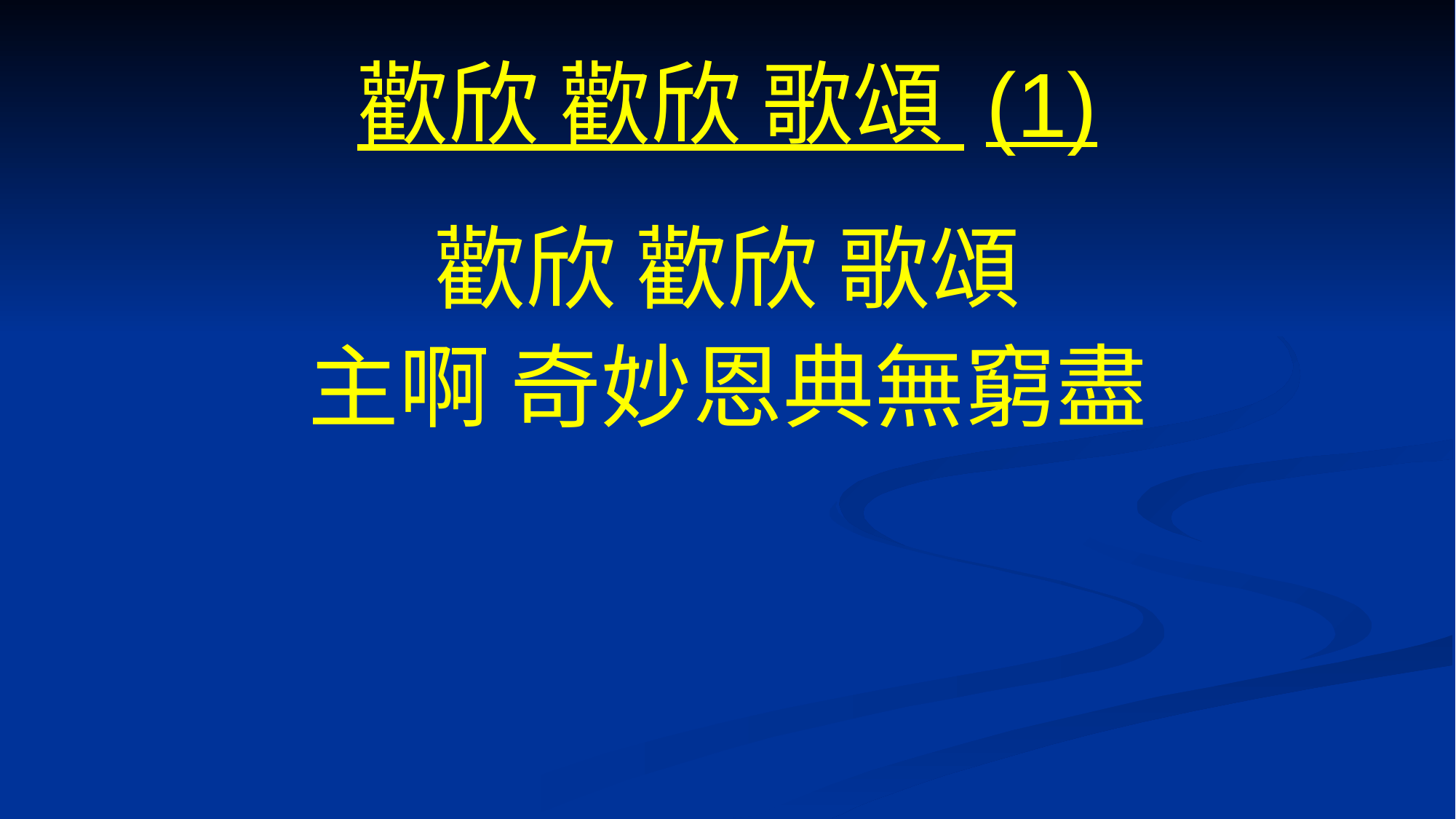

# 歡欣 歡欣 歌頌 (1)
歡欣 歡欣 歌頌
主啊 奇妙恩典無窮盡